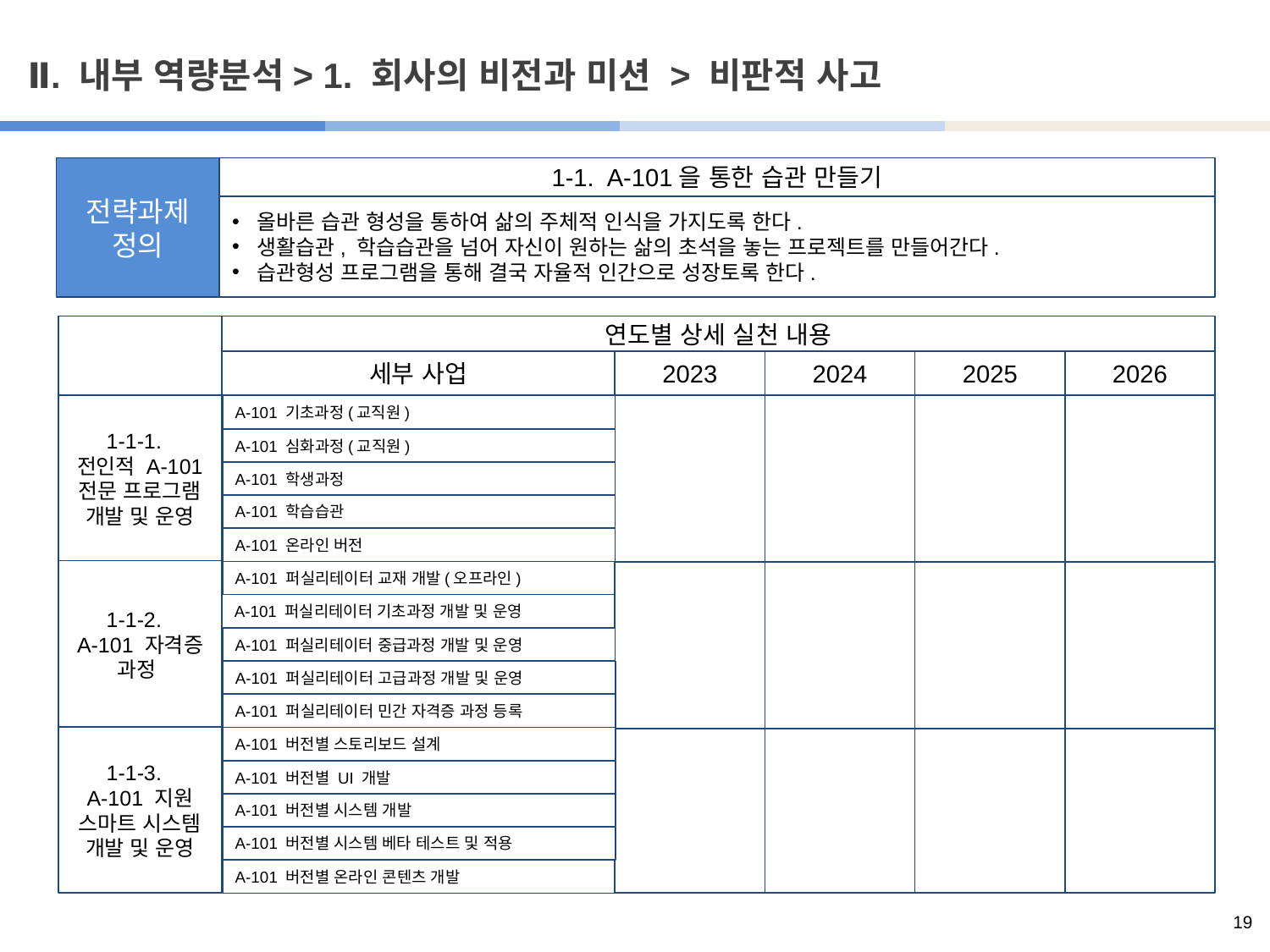

# Ⅱ. 내부 역량분석> 1. 회사의 비전과 미션 > 비판적 사고
1-1.  A-101을 통한 습관 만들기
전략과제
정의
올바른 습관 형성을 통하여 삶의 주체적 인식을 가지도록 한다.
생활습관, 학습습관을 넘어 자신이 원하는 삶의 초석을 놓는 프로젝트를 만들어간다.
습관형성 프로그램을 통해 결국 자율적 인간으로 성장토록 한다.

연도별 상세 실천 내용
세부 사업
2023
2024
2025
2026
1-1-1.
전인적 A-101 전문 프로그램 개발 및 운영

A-101 기초과정(교직원)
A-101 심화과정(교직원)
A-101 학생과정
A-101 학습습관
A-101 온라인 버전
1-1-2.
A-101 자격증 과정
A-101 퍼실리테이터 교재 개발(오프라인)

A-101 퍼실리테이터 기초과정 개발 및 운영
A-101 퍼실리테이터 중급과정 개발 및 운영
A-101 퍼실리테이터 고급과정 개발 및 운영
A-101 퍼실리테이터 민간 자격증 과정 등록
1-1-3.
A-101 지원 스마트 시스템 개발 및 운영
A-101 버전별 스토리보드 설계

A-101 버전별 UI 개발
A-101 버전별 시스템 개발
A-101 버전별 시스템 베타 테스트 및 적용
A-101 버전별 온라인 콘텐츠 개발
19